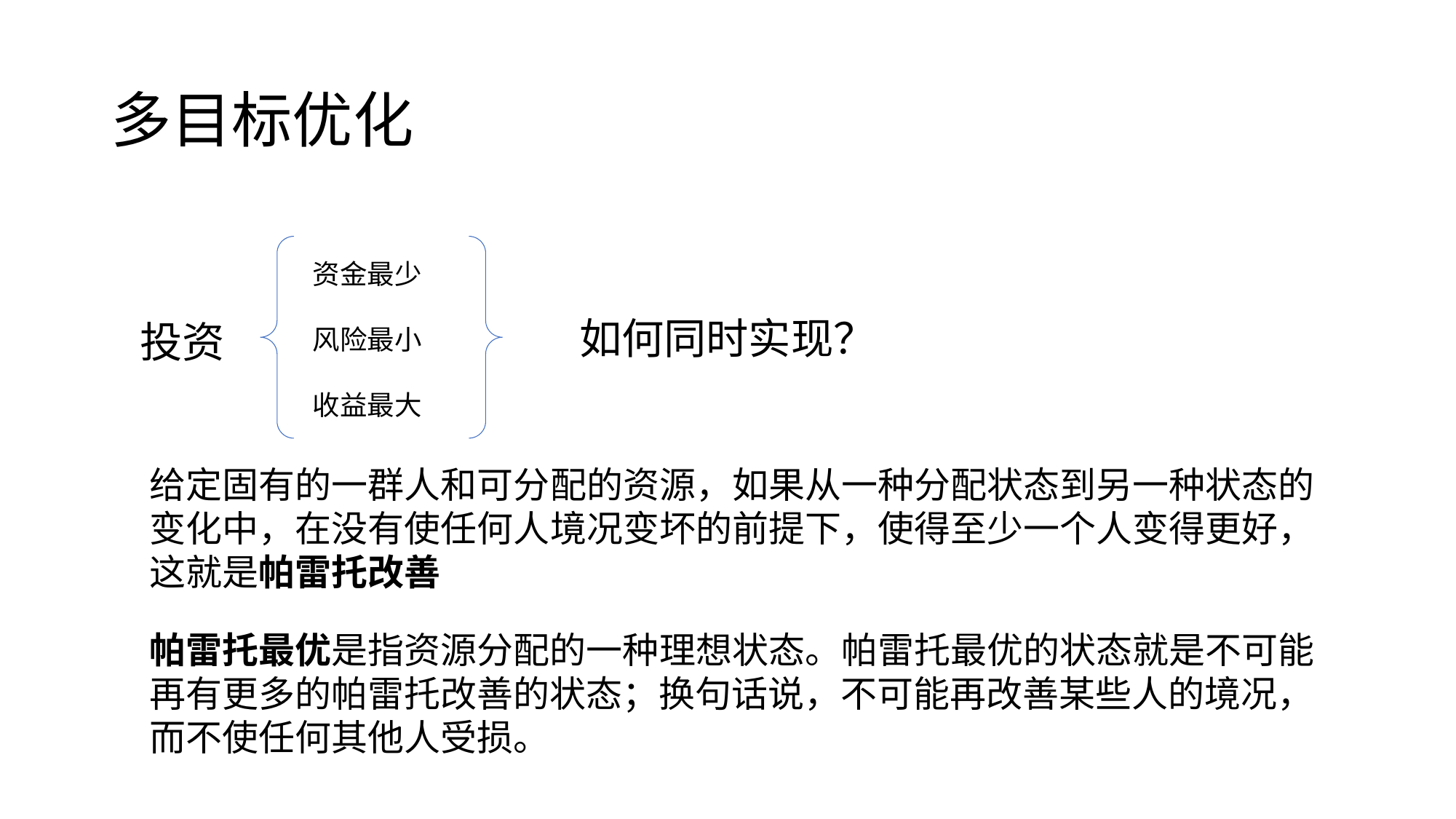

# 多目标优化

  投资

资金最少
如何同时实现？
风险最小
收益最大
给定固有的一群人和可分配的资源，如果从一种分配状态到另一种状态的变化中，在没有使任何人境况变坏的前提下，使得至少一个人变得更好，这就是帕雷托改善

帕雷托最优是指资源分配的一种理想状态。帕雷托最优的状态就是不可能再有更多的帕雷托改善的状态；换句话说，不可能再改善某些人的境况，而不使任何其他人受损。